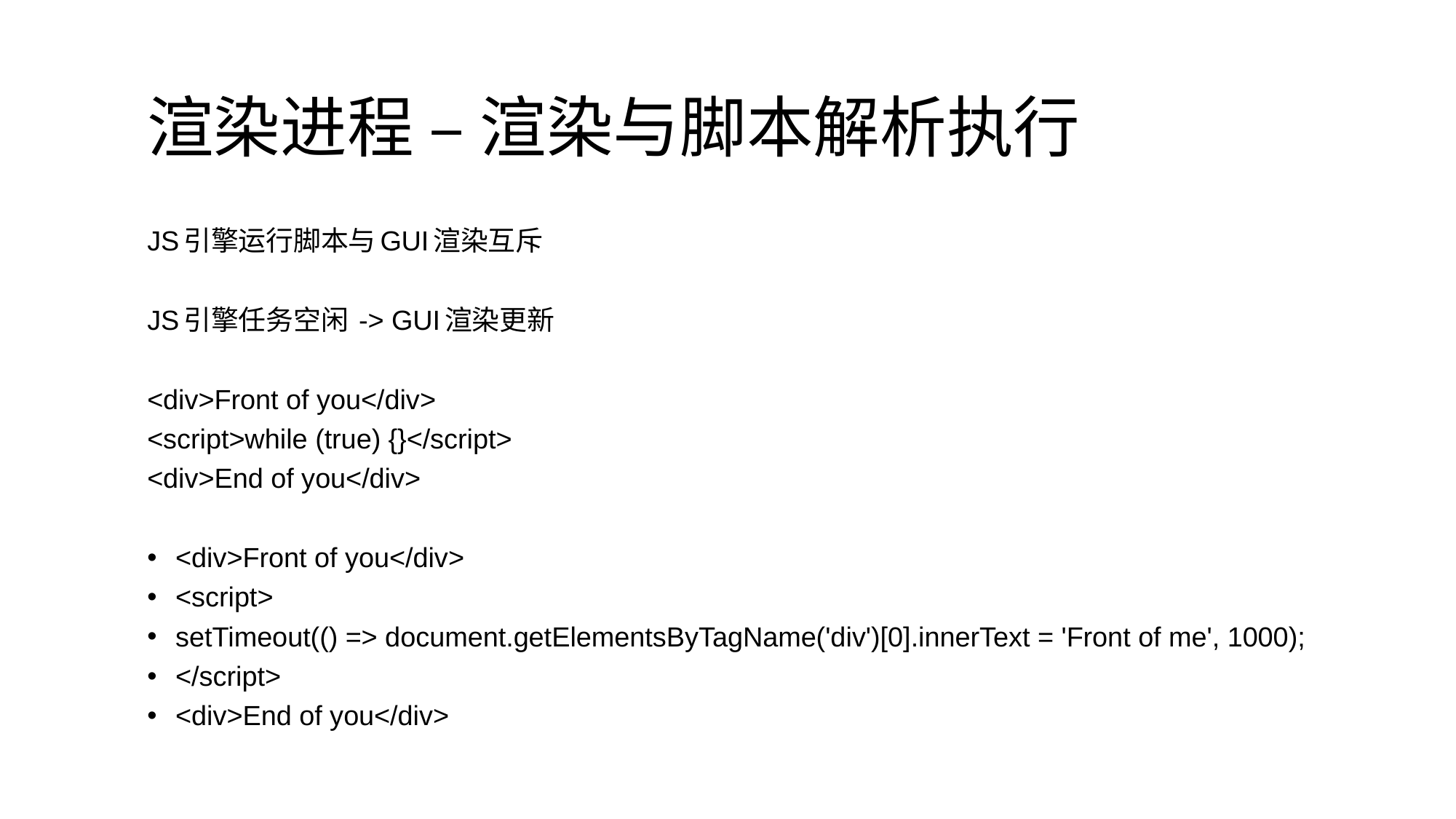

# 渲染进程 – 渲染与脚本解析执行
JS引擎运行脚本与GUI渲染互斥

JS引擎任务空闲 -> GUI渲染更新

<div>Front of you</div>
<script>while (true) {}</script>
<div>End of you</div>

<div>Front of you</div>
<script>
setTimeout(() => document.getElementsByTagName('div')[0].innerText = 'Front of me', 1000);
</script>
<div>End of you</div>